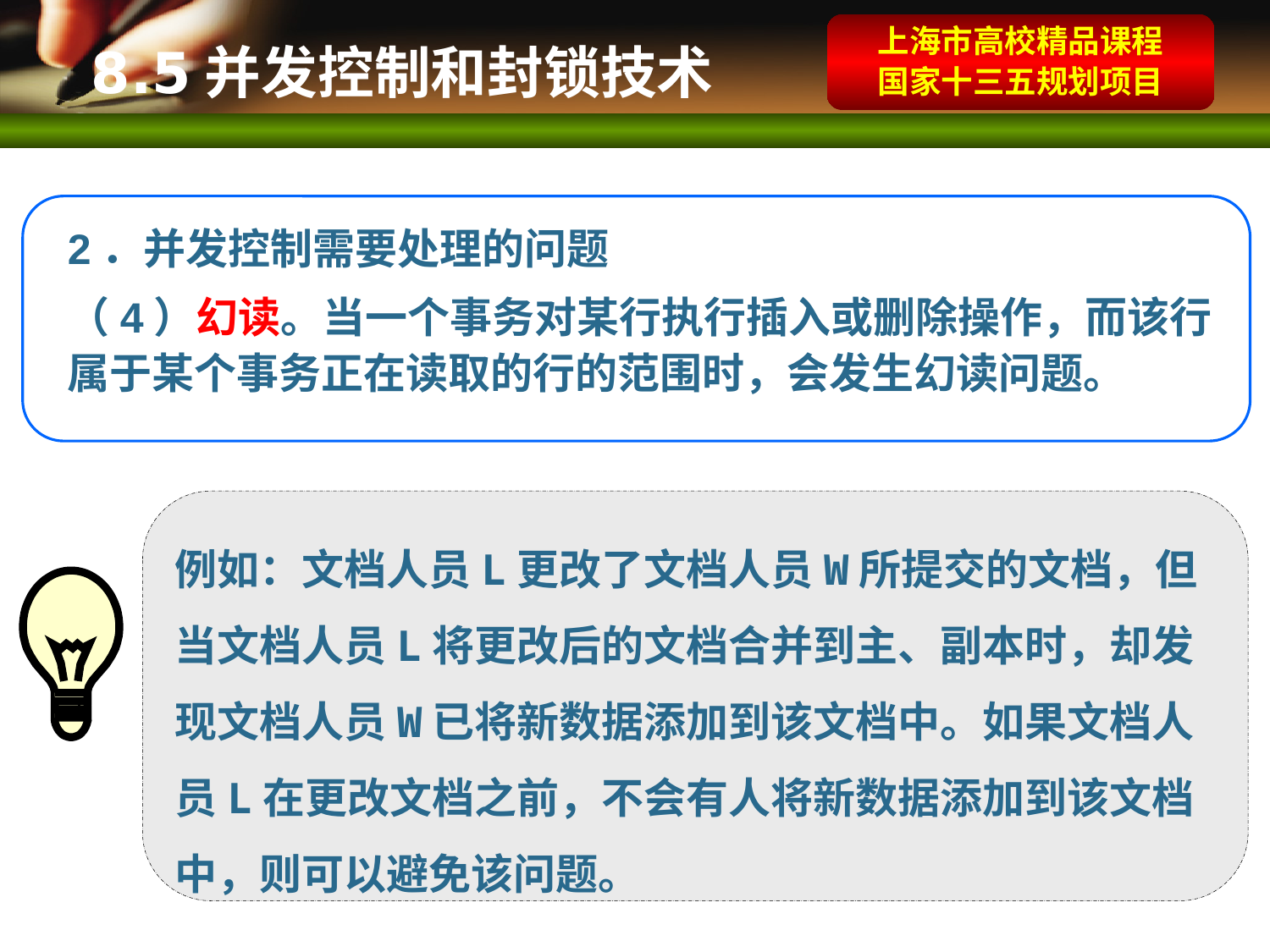

上海市高校精品课程
国家十三五规划项目
    8.5并发控制和封锁技术

2．并发控制需要处理的问题
（4）幻读。当一个事务对某行执行插入或删除操作，而该行属于某个事务正在读取的行的范围时，会发生幻读问题。
例如：文档人员L更改了文档人员W所提交的文档，但当文档人员L将更改后的文档合并到主、副本时，却发现文档人员W已将新数据添加到该文档中。如果文档人员L在更改文档之前，不会有人将新数据添加到该文档中，则可以避免该问题。